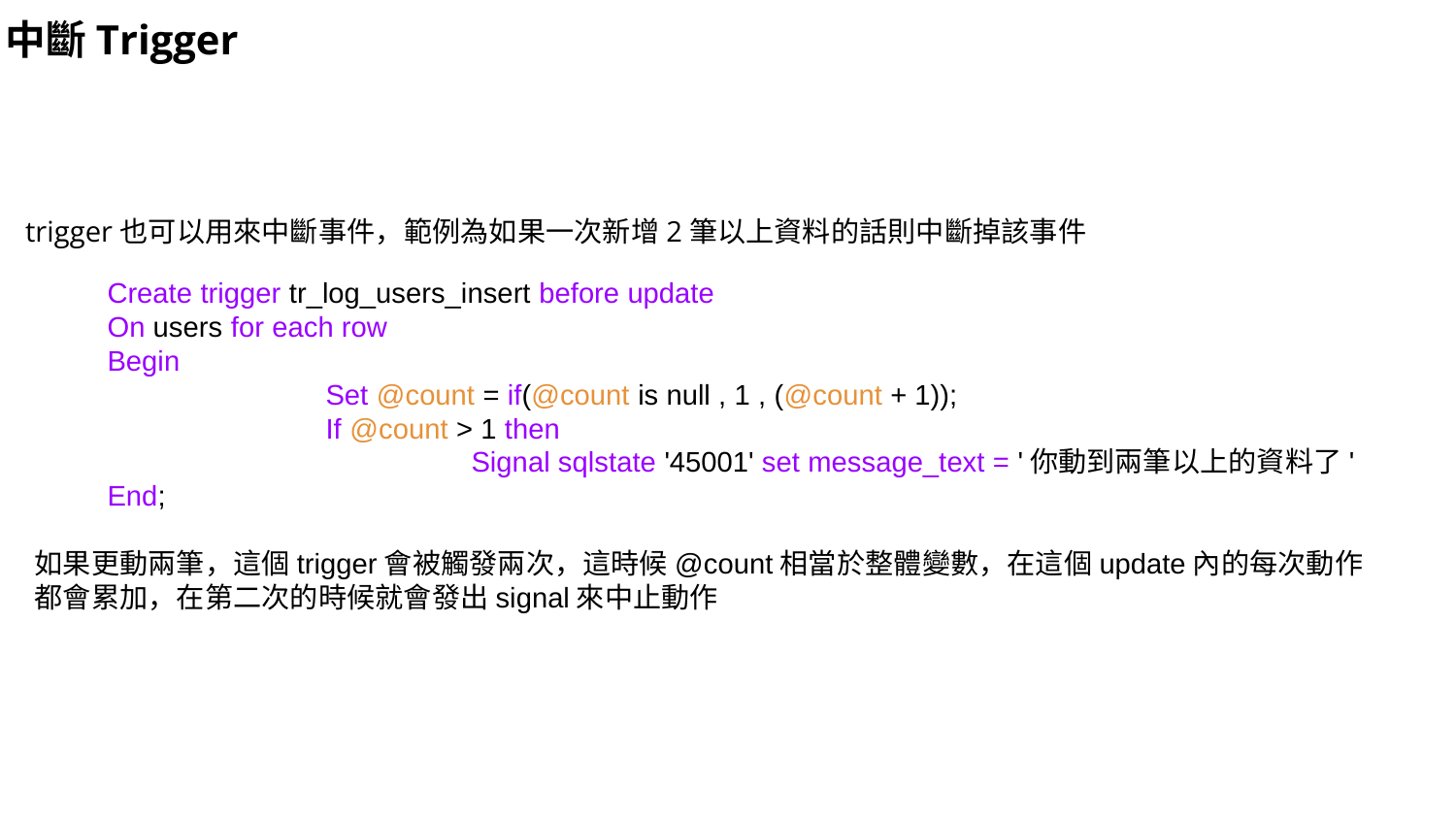

中斷Trigger
trigger也可以用來中斷事件，範例為如果一次新增2筆以上資料的話則中斷掉該事件
Create trigger tr_log_users_insert before update
On users for each row
Begin
		Set @count = if(@count is null , 1 , (@count + 1));
		If @count > 1 then
			Signal sqlstate '45001' set message_text = '你動到兩筆以上的資料了'
End;

如果更動兩筆，這個trigger會被觸發兩次，這時候@count相當於整體變數，在這個update內的每次動作都會累加，在第二次的時候就會發出signal來中止動作